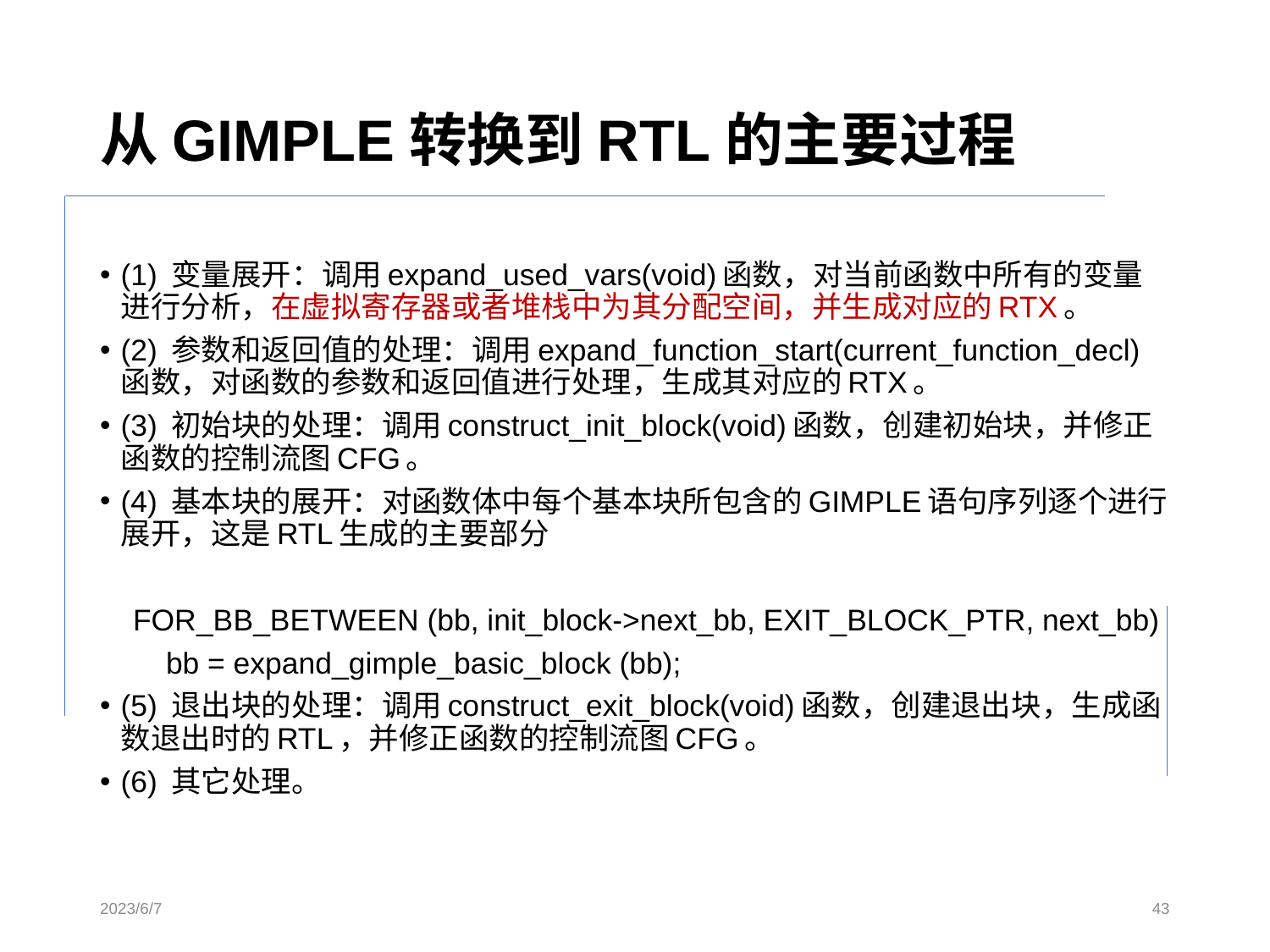

# 从GIMPLE转换到RTL的主要过程
(1) 变量展开：调用expand_used_vars(void)函数，对当前函数中所有的变量进行分析，在虚拟寄存器或者堆栈中为其分配空间，并生成对应的RTX。
(2) 参数和返回值的处理：调用expand_function_start(current_function_decl)函数，对函数的参数和返回值进行处理，生成其对应的RTX。
(3) 初始块的处理：调用construct_init_block(void)函数，创建初始块，并修正函数的控制流图CFG。
(4) 基本块的展开：对函数体中每个基本块所包含的GIMPLE语句序列逐个进行展开，这是RTL生成的主要部分

    FOR_BB_BETWEEN (bb, init_block->next_bb, EXIT_BLOCK_PTR, next_bb)
        bb = expand_gimple_basic_block (bb);
(5) 退出块的处理：调用construct_exit_block(void)函数，创建退出块，生成函数退出时的RTL，并修正函数的控制流图CFG。
(6) 其它处理。
2023/6/7
43